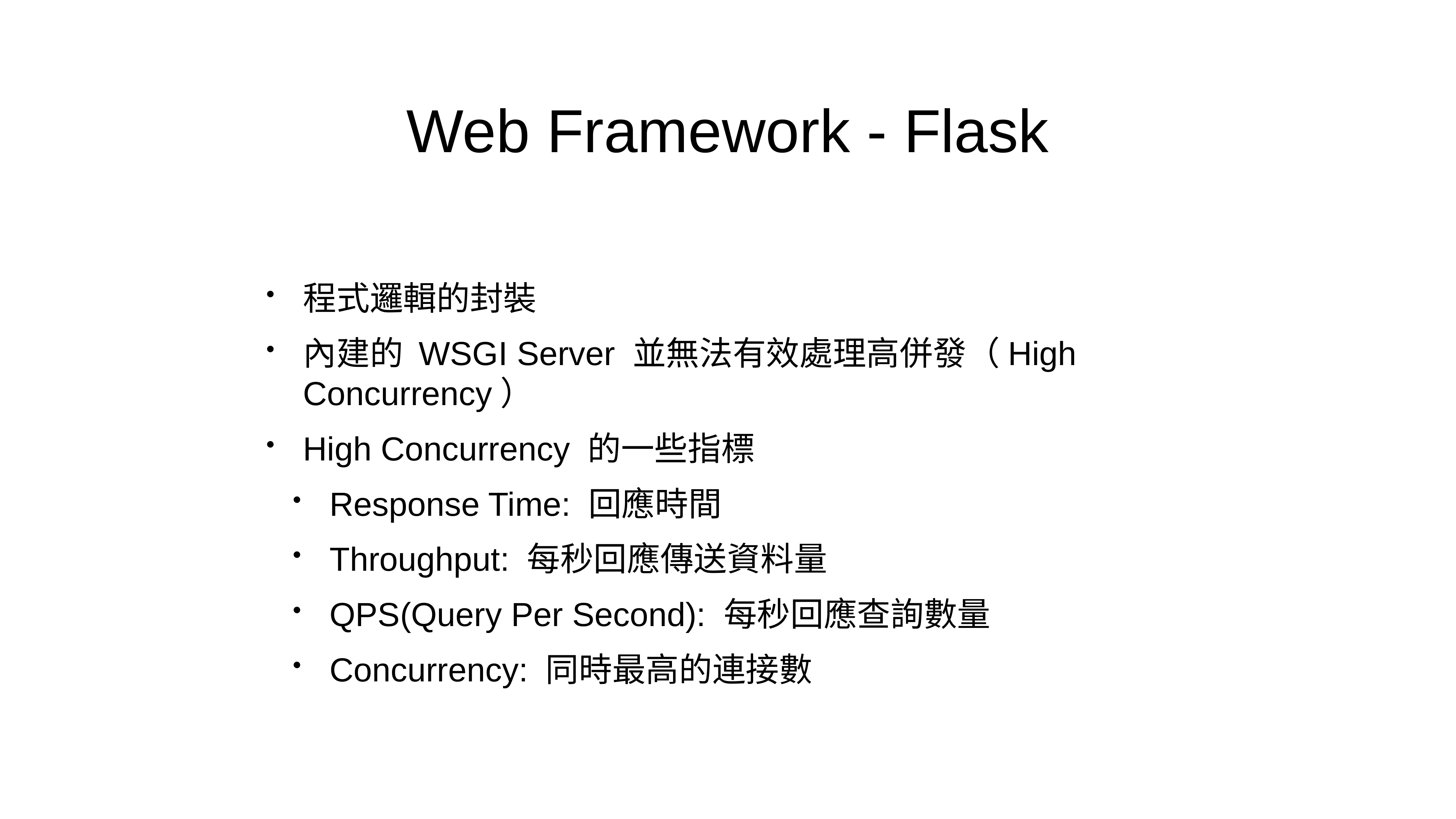

# Web Framework - Flask
程式邏輯的封裝
內建的 WSGI Server 並無法有效處理高併發（High Concurrency）
High Concurrency 的一些指標
Response Time: 回應時間
Throughput: 每秒回應傳送資料量
QPS(Query Per Second): 每秒回應查詢數量
Concurrency: 同時最高的連接數